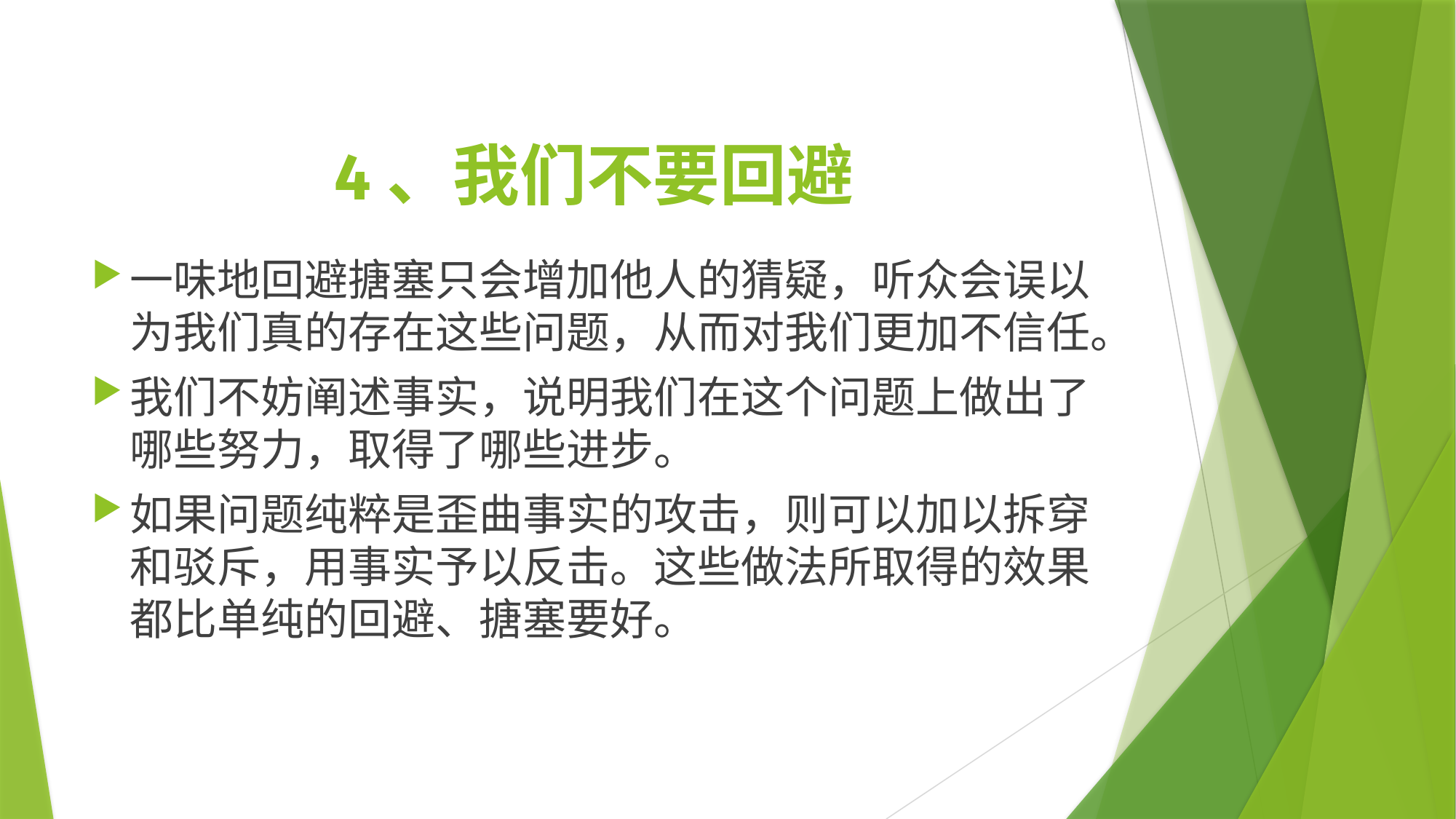

# 4、我们不要回避
一味地回避搪塞只会增加他人的猜疑，听众会误以为我们真的存在这些问题，从而对我们更加不信任。
我们不妨阐述事实，说明我们在这个问题上做出了哪些努力，取得了哪些进步。
如果问题纯粹是歪曲事实的攻击，则可以加以拆穿和驳斥，用事实予以反击。这些做法所取得的效果都比单纯的回避、搪塞要好。